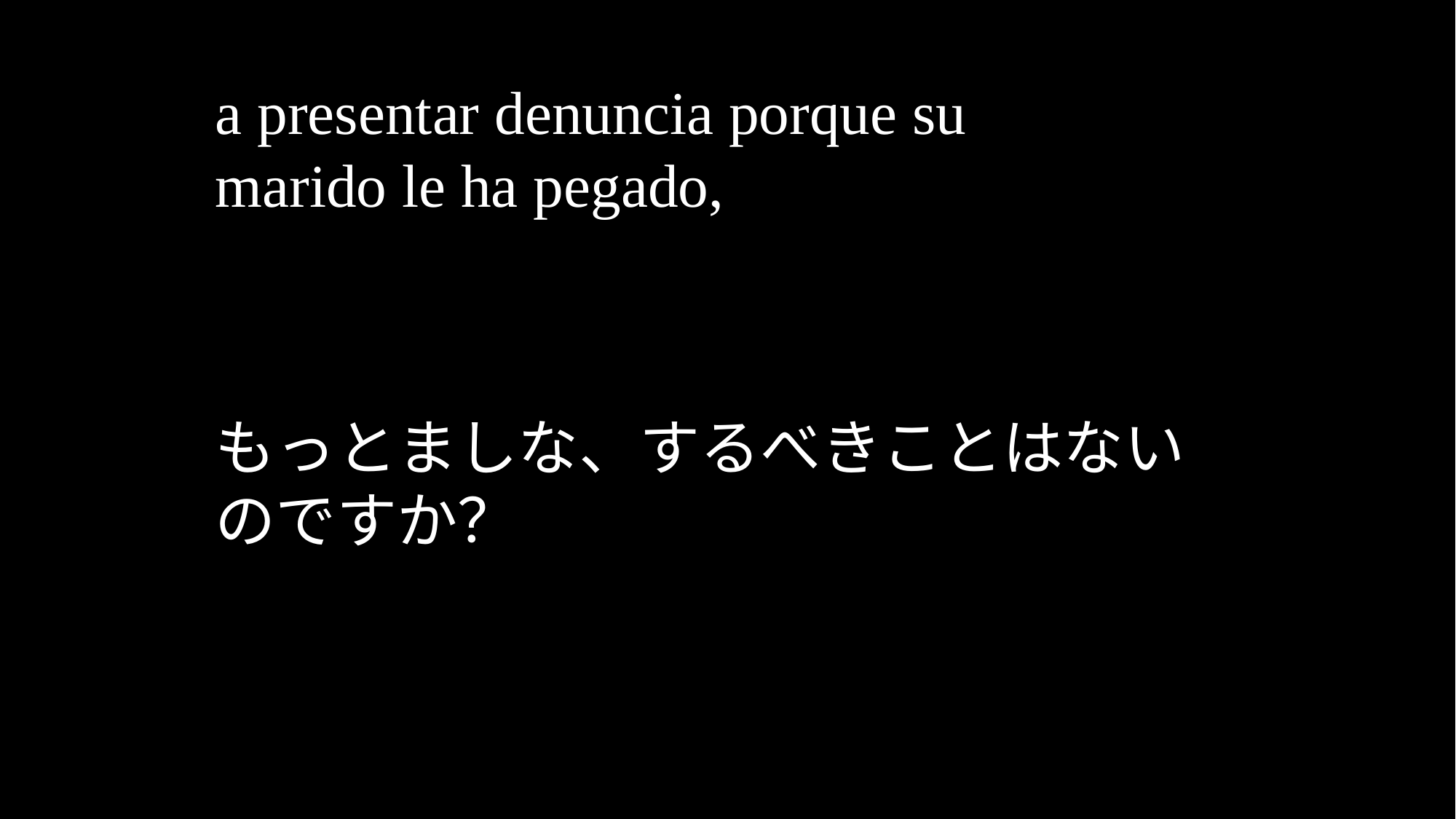

a presentar denuncia porque su marido le ha pegado,

もっとましな、するべきことはないのですか？